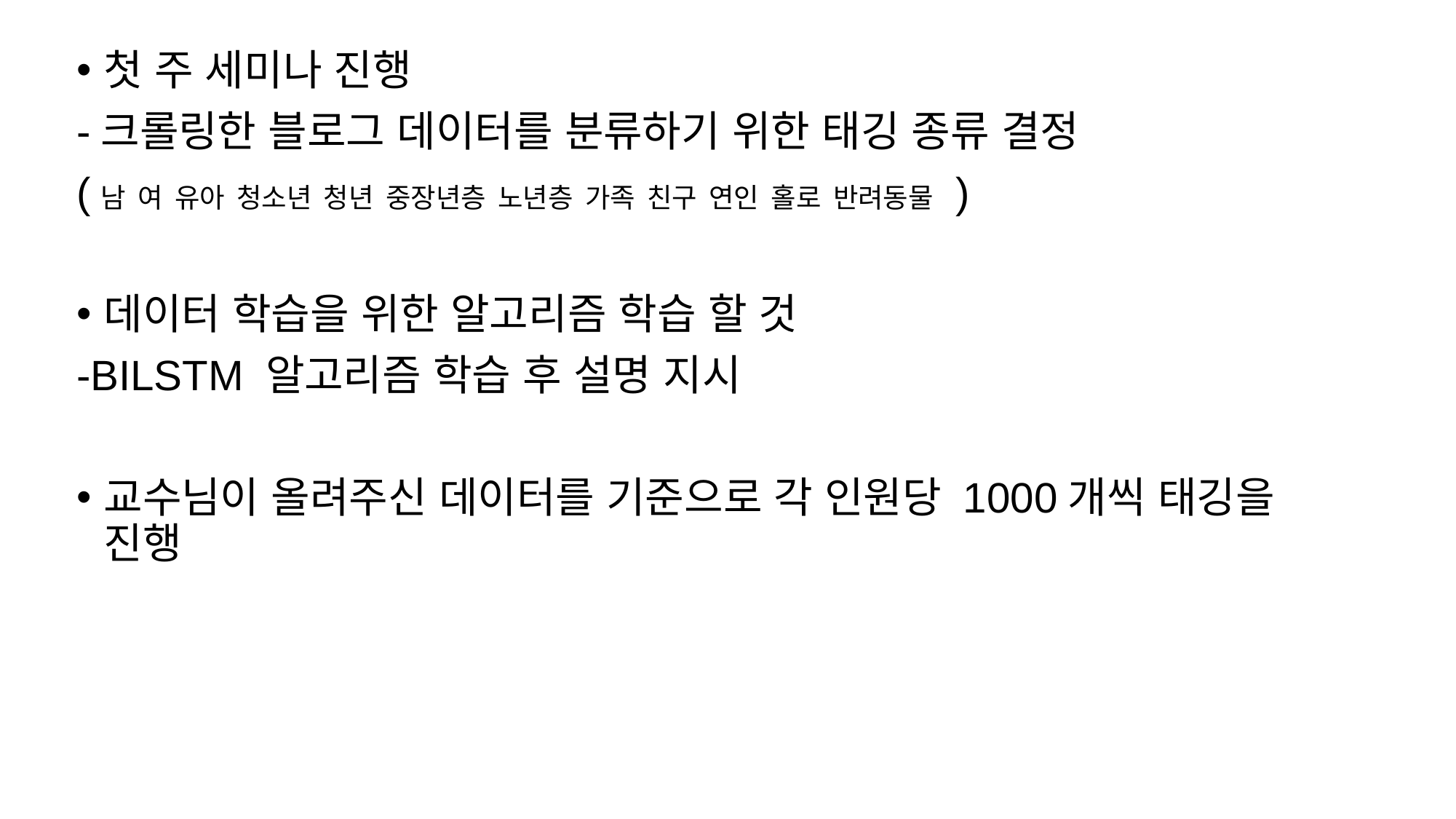

첫 주 세미나 진행
-크롤링한 블로그 데이터를 분류하기 위한 태깅 종류 결정
(남 여 유아 청소년 청년 중장년층 노년층 가족 친구 연인 홀로 반려동물 )

데이터 학습을 위한 알고리즘 학습 할 것
-BILSTM 알고리즘 학습 후 설명 지시

교수님이 올려주신 데이터를 기준으로 각 인원당 1000개씩 태깅을 진행